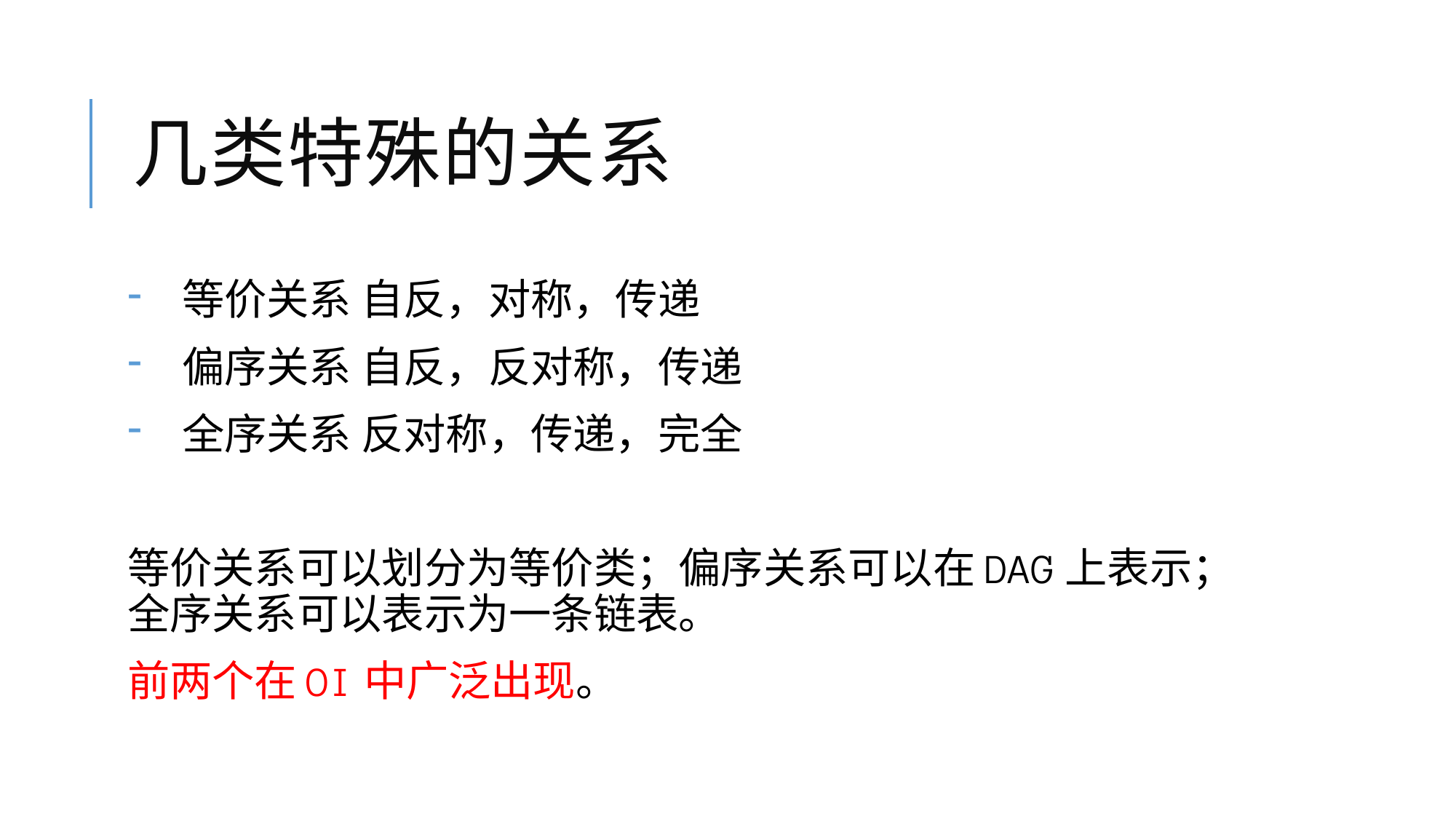

# 几类特殊的关系
等价关系 自反，对称，传递
偏序关系 自反，反对称，传递
全序关系 反对称，传递，完全

等价关系可以划分为等价类；偏序关系可以在DAG上表示；全序关系可以表示为一条链表。
前两个在OI中广泛出现。